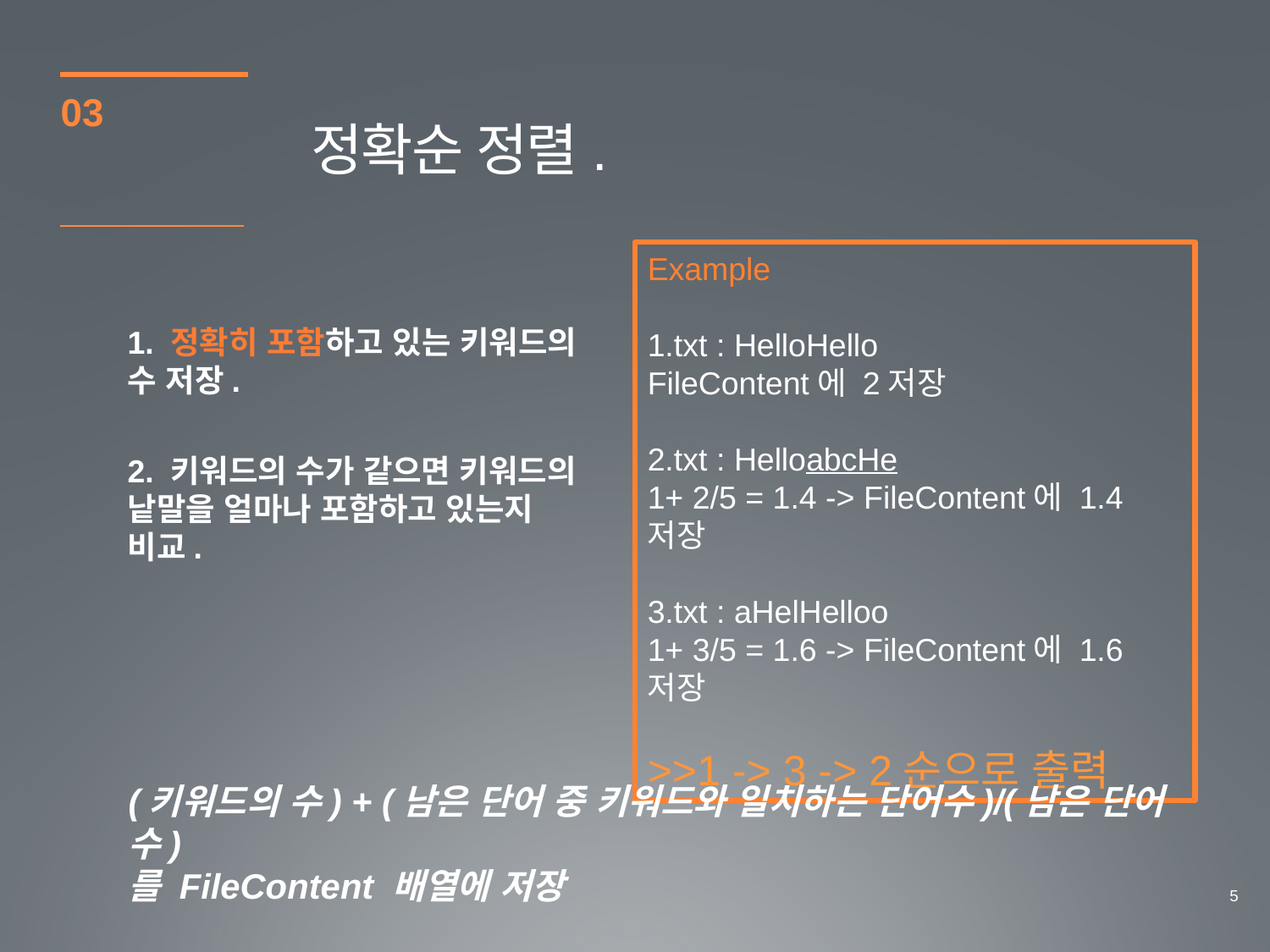

03
정확순 정렬.
Example

1.txt : HelloHello
FileContent에 2저장

2.txt : HelloabcHe
1+ 2/5 = 1.4 -> FileContent에 1.4저장

3.txt : aHelHelloo
1+ 3/5 = 1.6 -> FileContent에 1.6저장

>>1 -> 3 -> 2순으로 출력
1. 정확히 포함하고 있는 키워드의 수 저장.
2. 키워드의 수가 같으면 키워드의 낱말을 얼마나 포함하고 있는지 비교.
(키워드의 수) + (남은 단어 중 키워드와 일치하는 단어수)/(남은 단어 수)
를 FileContent 배열에 저장